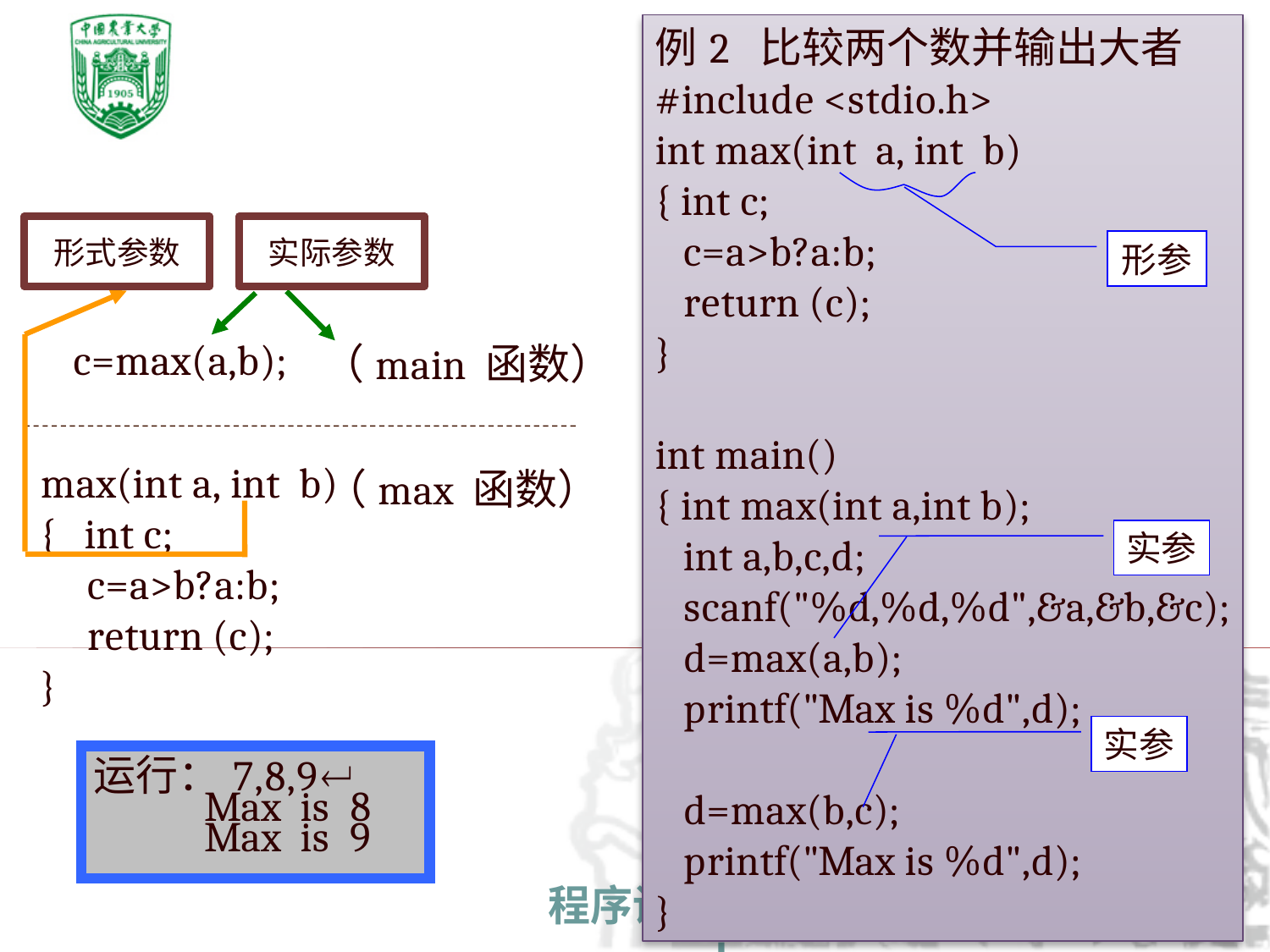

例2  比较两个数并输出大者
#include <stdio.h>
int max(int  a, int  b)
{ int c;
   c=a>b?a:b;
   return (c);
}

int main()
{ int max(int a,int b);
   int a,b,c,d;
   scanf("%d,%d,%d",&a,&b,&c);
   d=max(a,b);
   printf("Max is %d",d);

   d=max(b,c);
   printf("Max is %d",d);
}

形参
形式参数
实际参数

c=max(a,b);
（main 函数）
max(int a, int  b)
{   int c;
     c=a>b?a:b;
     return (c);
}
（max 函数）

实参

实参

运行：7,8,9↵
            Max  is  8
            Max  is  9